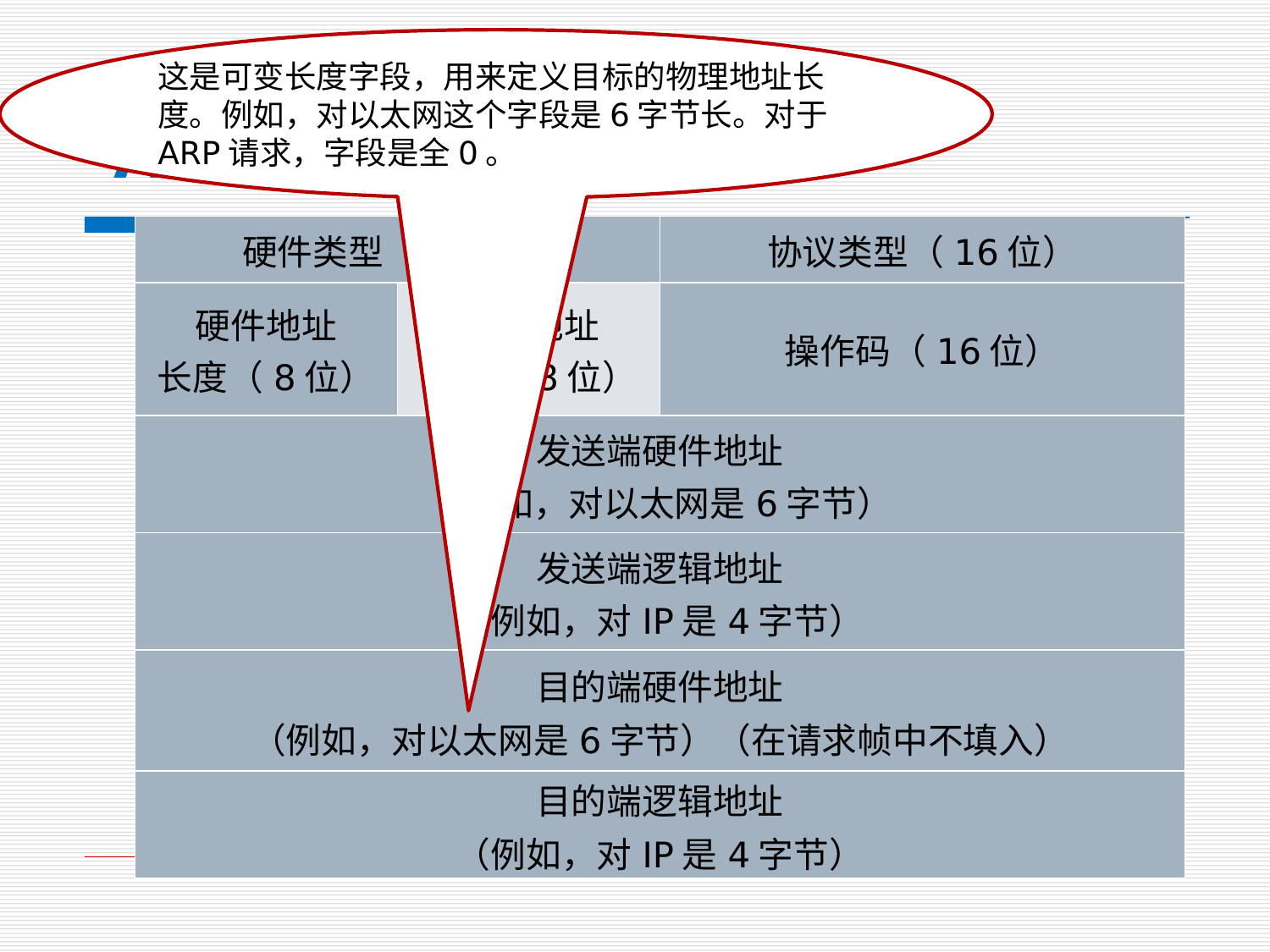

这是可变长度字段，用来定义目标的物理地址长度。例如，对以太网这个字段是6字节长。对于ARP请求，字段是全0。
# ARP报文格式
| 硬件类型（16位） |  | 协议类型（16位） |
| --- | --- | --- |
| 硬件地址 长度（8位） | 协议地址 长度（8位） | 操作码（16位） |
| 发送端硬件地址 （例如，对以太网是6字节） |  |  |
| 发送端逻辑地址 （例如，对IP是4字节） |  |  |
| 目的端硬件地址 （例如，对以太网是6字节）（在请求帧中不填入） |  |  |
| 目的端逻辑地址 （例如，对IP是4字节） |  |  |